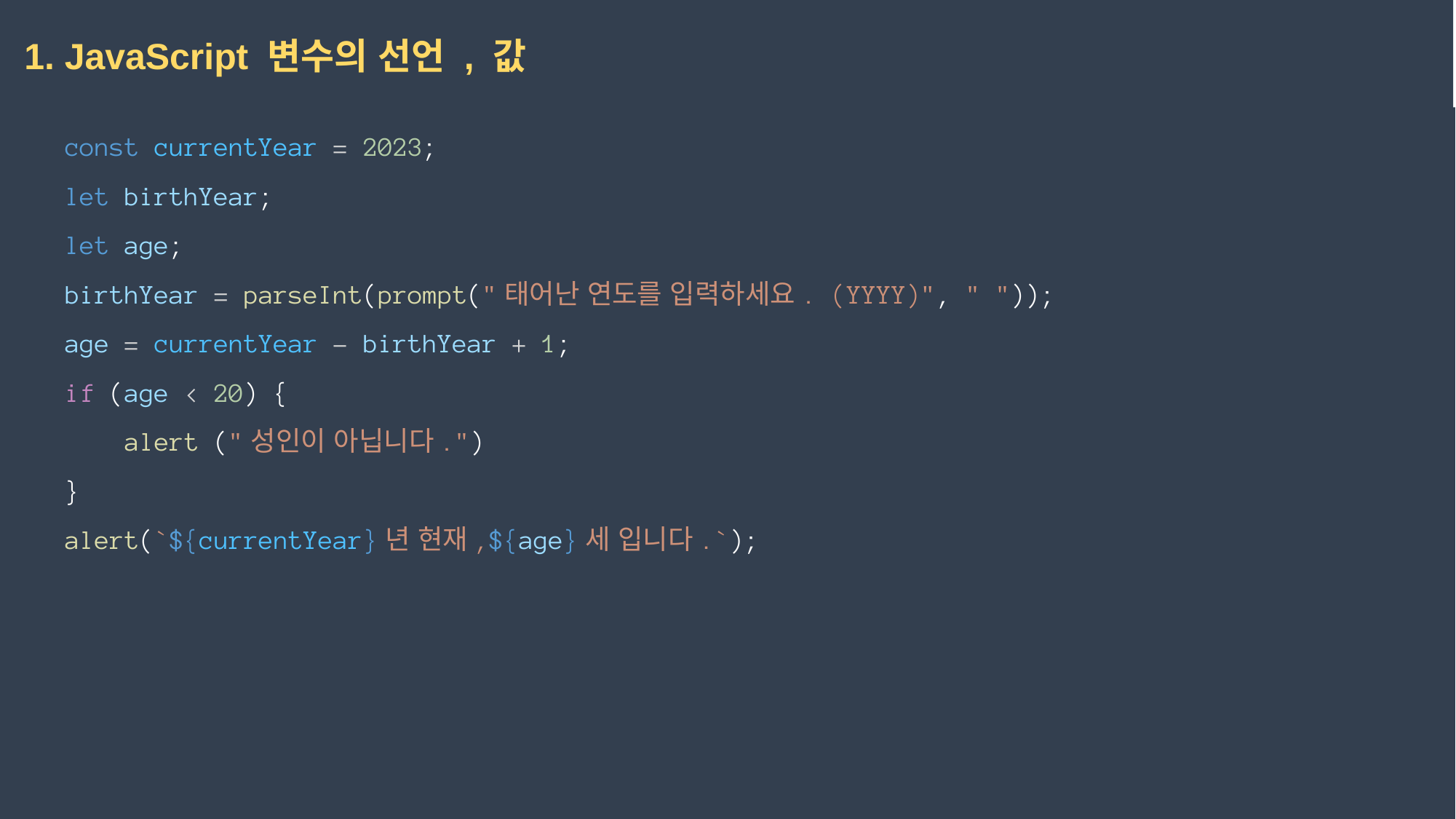

1. JavaScript 변수의 선언 , 값
const currentYear = 2023;
let birthYear;
let age;
birthYear = parseInt(prompt("태어난 연도를 입력하세요. (YYYY)", " "));
age = currentYear - birthYear + 1;
if (age < 20) {
    alert ("성인이 아닙니다.")
}
alert(`${currentYear}년 현재,${age}세 입니다.`);

제어 담당 : 자바 스크립트는 <script> 태그 안에 사용
HTML에서 하기 어려운 조건문 반복문 등 논리 로직을 지원하며 함수나 객체의 사용도 가능하게 한다.
    객체 지향 언어 같지만 순차지향이며, 객체의 개념이 더해진 것이다.본 예제를 실행하면 스크립트의 순서대로 코드가 실행된다 (순차지향)

2023-02-24
권민지